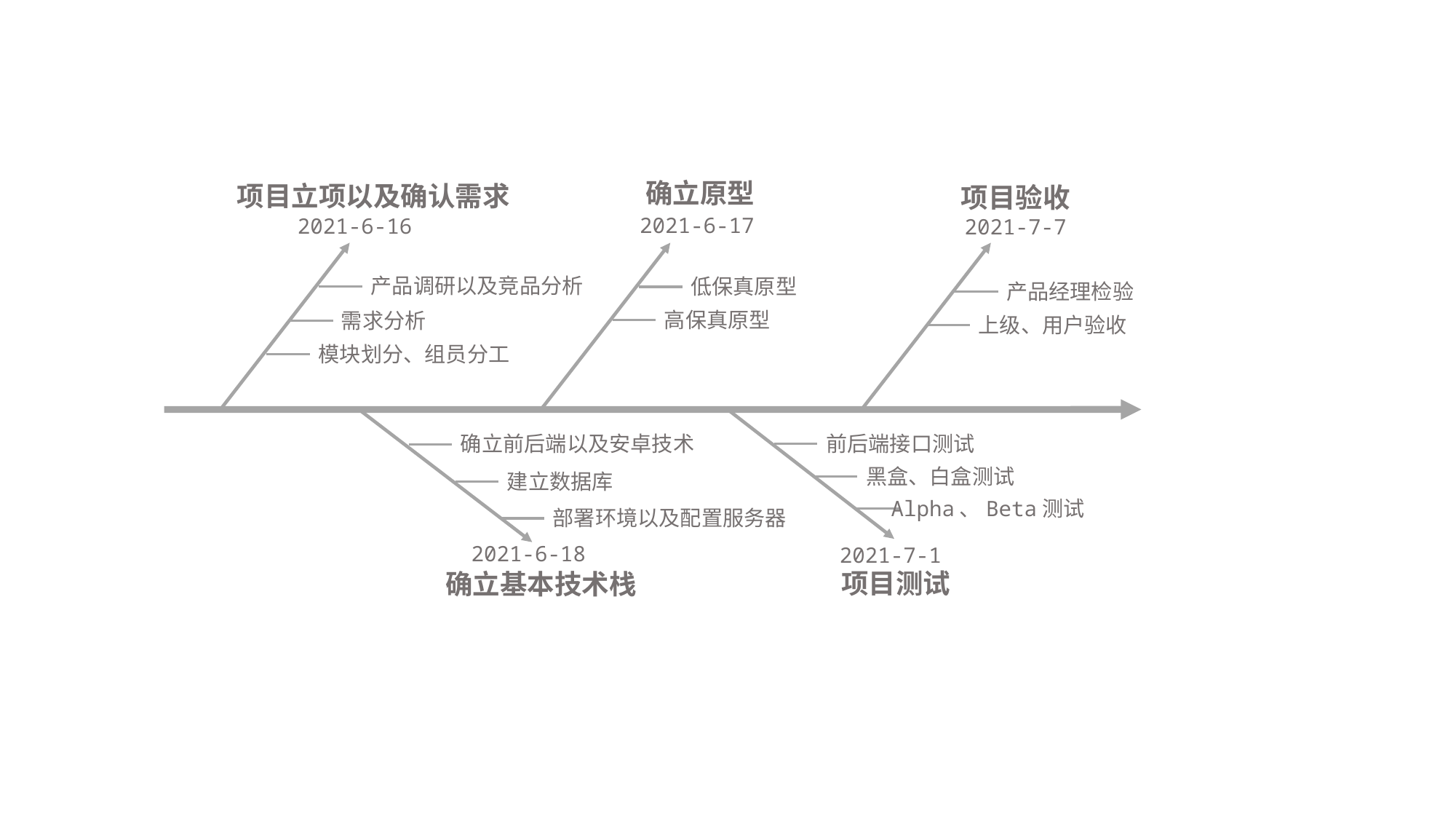

确立原型
项目立项以及确认需求
项目验收
2021-6-17
2021-6-16
2021-7-7
产品调研以及竞品分析
低保真原型
产品经理检验
高保真原型
需求分析
上级、用户验收
模块划分、组员分工
前后端接口测试
确立前后端以及安卓技术
黑盒、白盒测试
建立数据库
Alpha、Beta测试
部署环境以及配置服务器
2021-6-18
2021-7-1
项目测试
确立基本技术栈